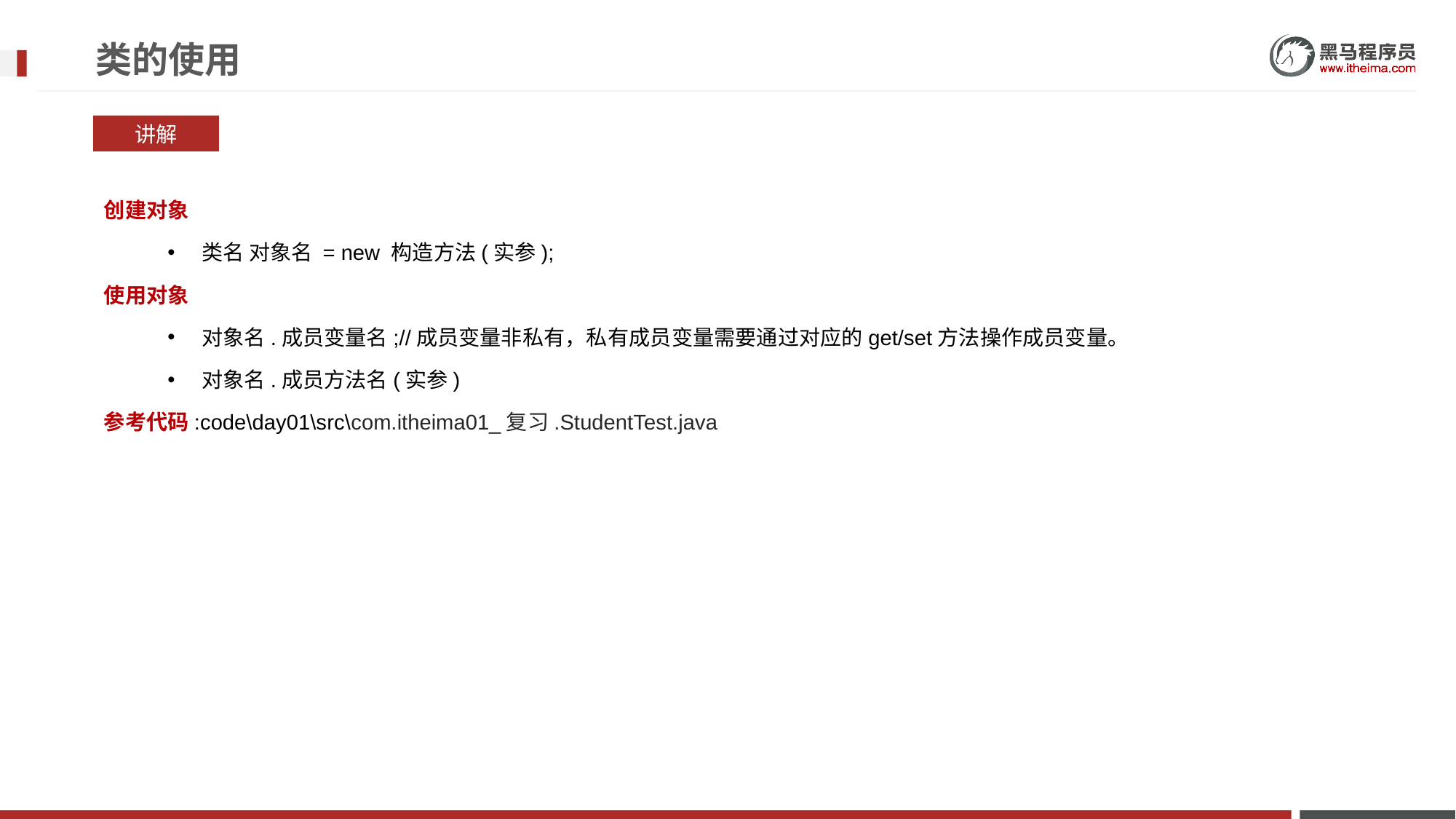

# 类的使用
讲解
创建对象
类名 对象名 = new 构造方法(实参);
使用对象
对象名.成员变量名;//成员变量非私有，私有成员变量需要通过对应的get/set方法操作成员变量。
对象名.成员方法名(实参)
参考代码:code\day01\src\com.itheima01_复习.StudentTest.java